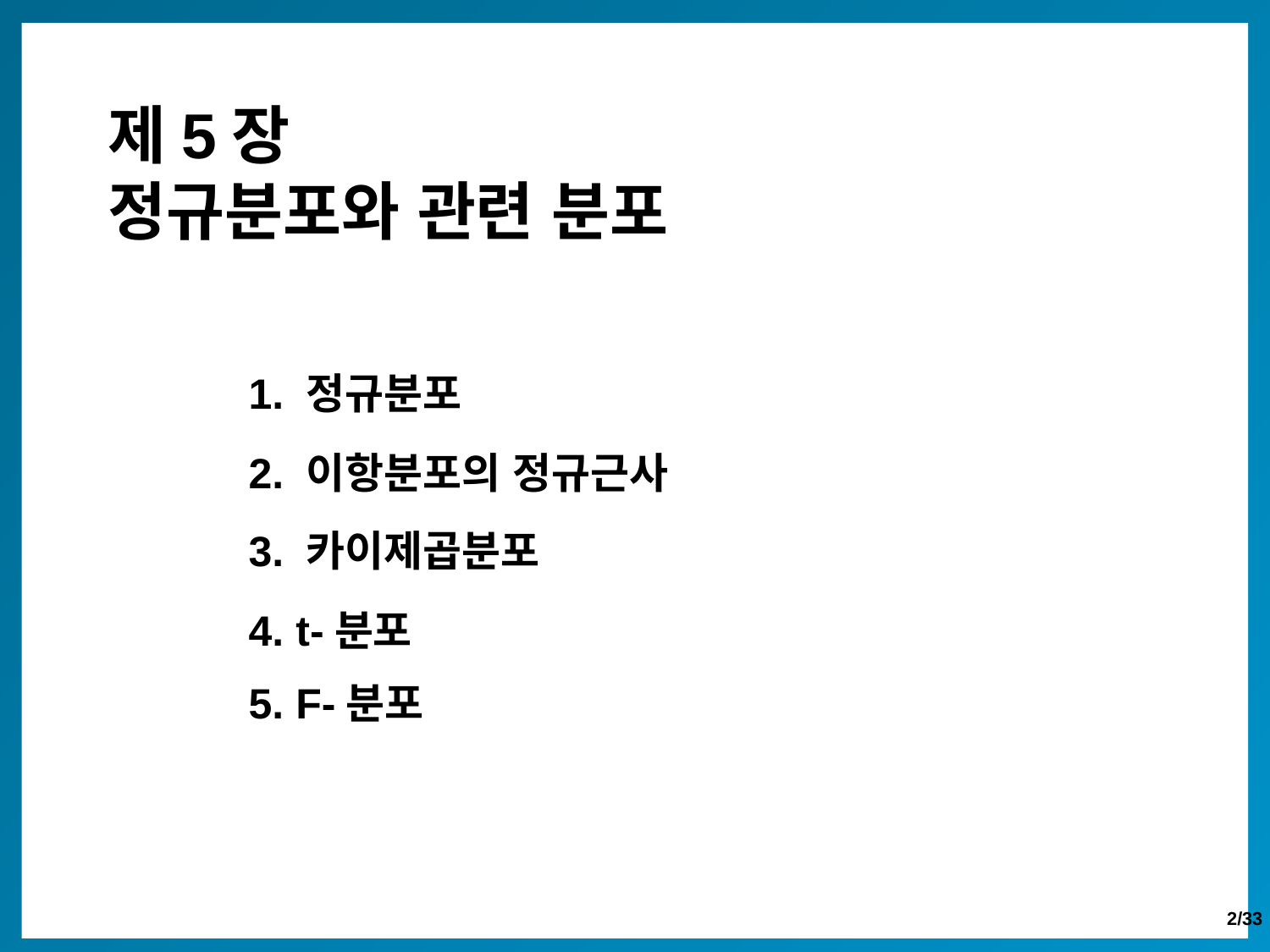

제5장
정규분포와 관련 분포
1. 정규분포
2. 이항분포의 정규근사
3. 카이제곱분포
4. t-분포
5. F-분포